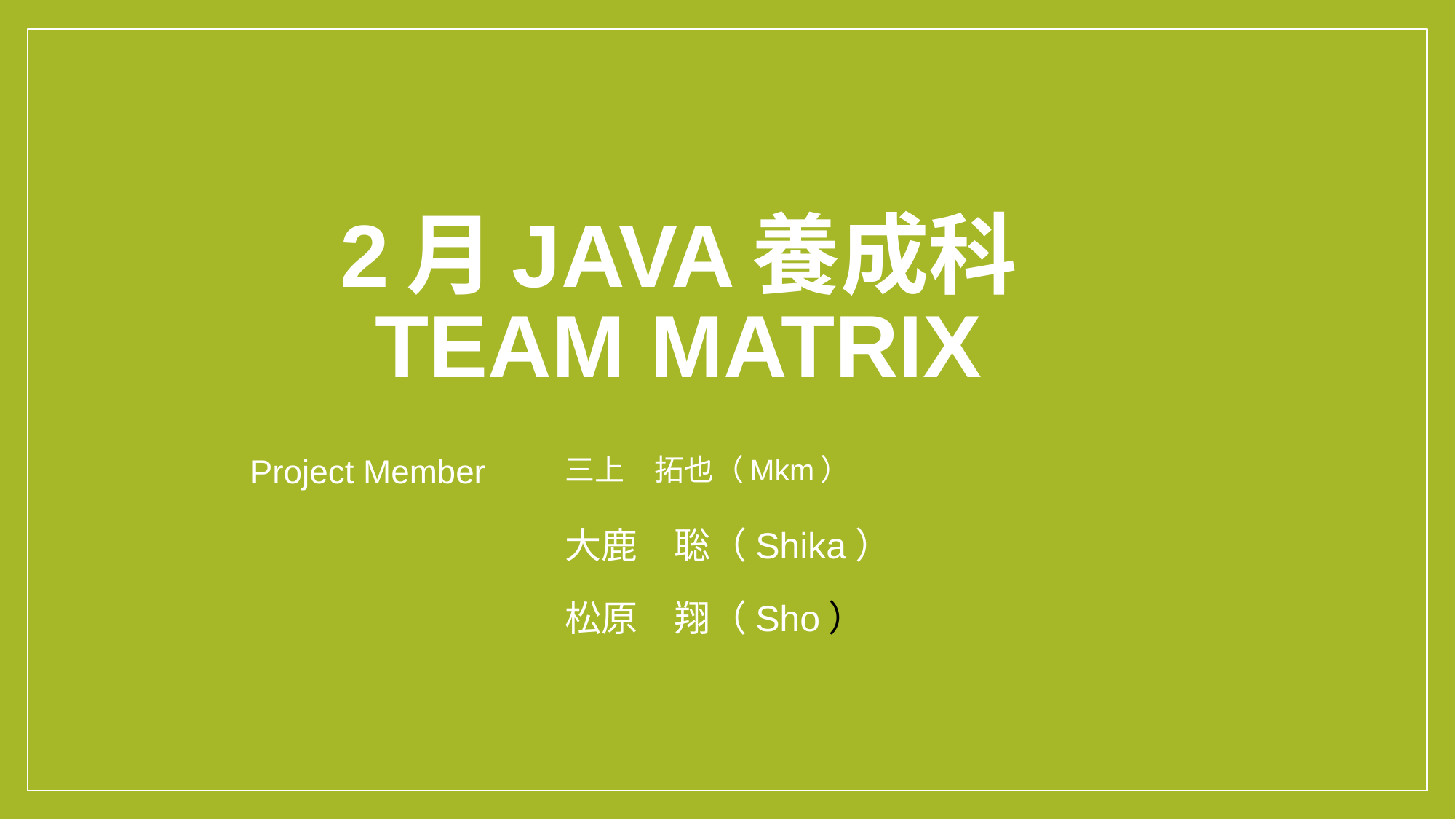

# 2月Java養成科 Team Matrix
Project Member
三上　拓也（Mkm）
大鹿　聡（Shika）
松原　翔（Sho）